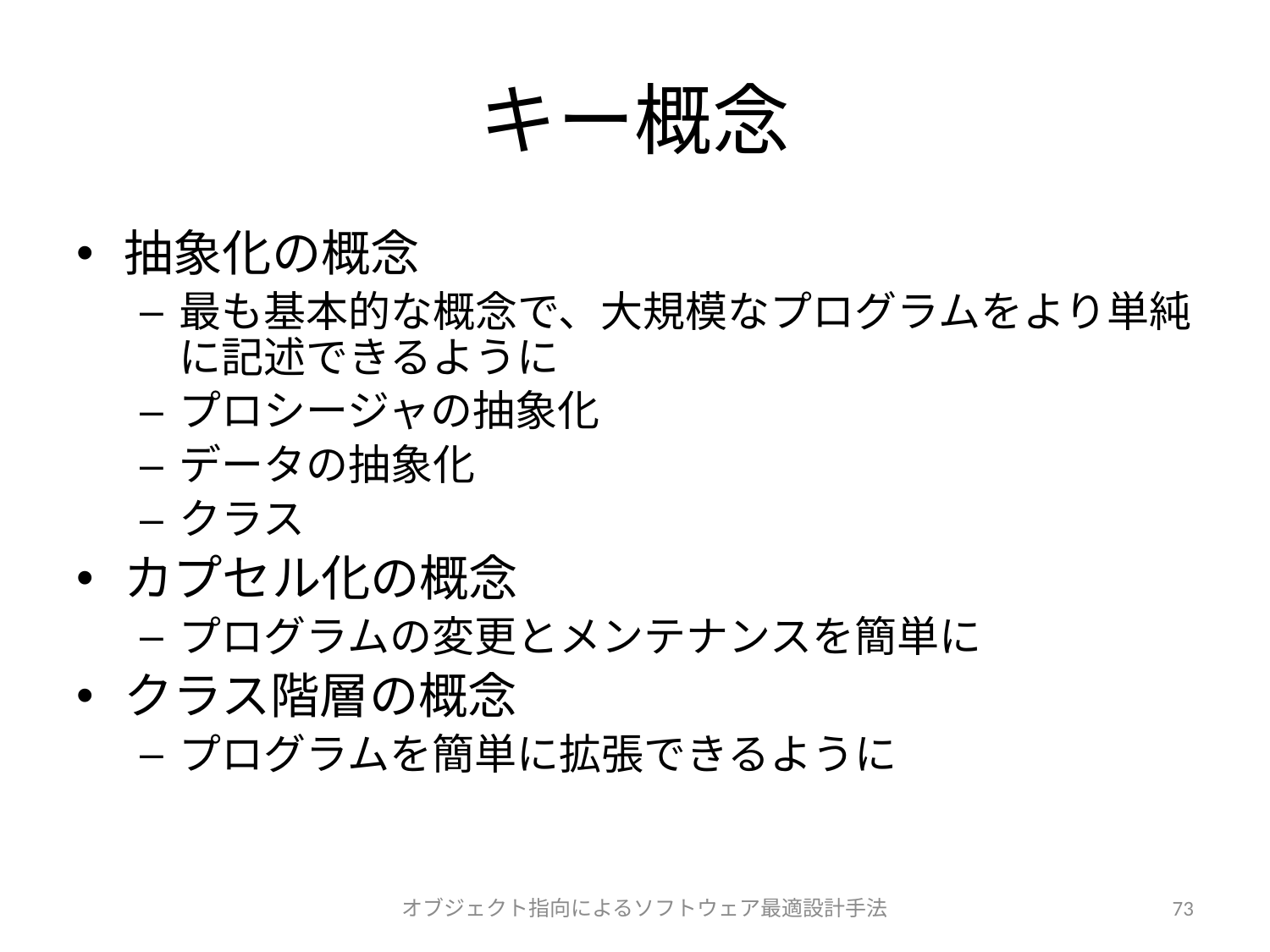

# キー概念
抽象化の概念
最も基本的な概念で、大規模なプログラムをより単純に記述できるように
プロシージャの抽象化
データの抽象化
クラス
カプセル化の概念
プログラムの変更とメンテナンスを簡単に
クラス階層の概念
プログラムを簡単に拡張できるように
オブジェクト指向によるソフトウェア最適設計手法
73